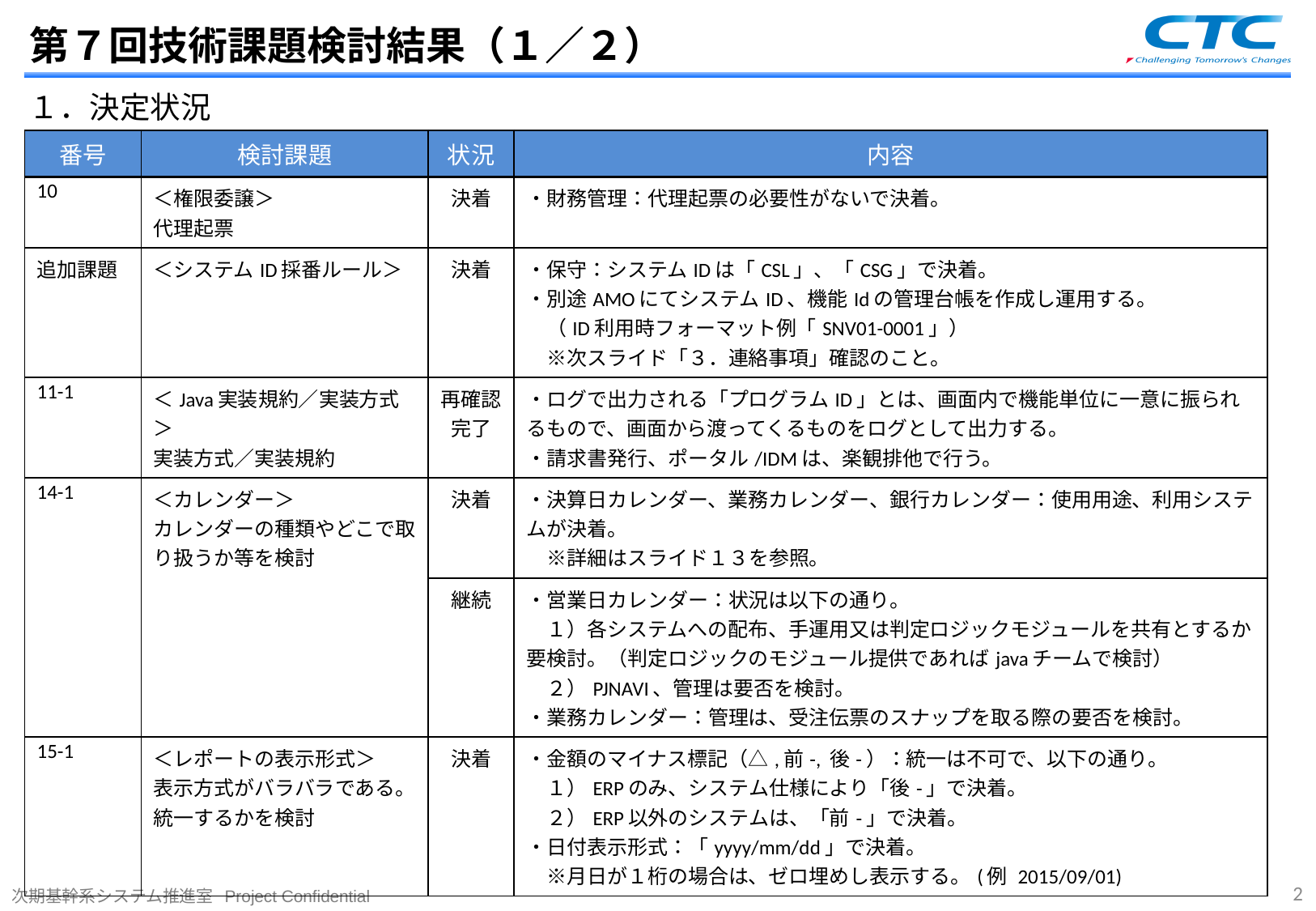

# 第７回技術課題検討結果（１／２）
１．決定状況

| 番号 | 検討課題 | 状況 | 内容 |
| --- | --- | --- | --- |
| 10 | ＜権限委譲＞ 代理起票 | 決着 | ・財務管理：代理起票の必要性がないで決着。 |
| 追加課題 | ＜システムID採番ルール＞ | 決着 | ・保守：システムIDは「CSL」、「CSG」で決着。 ・別途AMOにてシステムID、機能Idの管理台帳を作成し運用する。 　（ID利用時フォーマット例「SNV01-0001」） 　※次スライド「３．連絡事項」確認のこと。 |
| 11-1 | ＜Java実装規約／実装方式＞ 実装方式／実装規約 | 再確認 完了 | ・ログで出力される「プログラムID」とは、画面内で機能単位に一意に振られるもので、画面から渡ってくるものをログとして出力する。 ・請求書発行、ポータル/IDMは、楽観排他で行う。 |
| 14-1 | ＜カレンダー＞ カレンダーの種類やどこで取り扱うか等を検討 | 決着 | ・決算日カレンダー、業務カレンダー、銀行カレンダー：使用用途、利用システムが決着。 　※詳細はスライド１３を参照。 |
|  |  | 継続 | ・営業日カレンダー：状況は以下の通り。 　１）各システムへの配布、手運用又は判定ロジックモジュールを共有とするか要検討。（判定ロジックのモジュール提供であればjavaチームで検討） 　２）PJNAVI、管理は要否を検討。 ・業務カレンダー：管理は、受注伝票のスナップを取る際の要否を検討。 |
| 15-1 | ＜レポートの表示形式＞ 表示方式がバラバラである。統一するかを検討 | 決着 | ・金額のマイナス標記（△,前-, 後-）：統一は不可で、以下の通り。 　１）ERPのみ、システム仕様により「後-」で決着。 　２）ERP以外のシステムは、「前-」で決着。 ・日付表示形式：「yyyy/mm/dd」で決着。 　※月日が１桁の場合は、ゼロ埋めし表示する。(例 2015/09/01) |
2